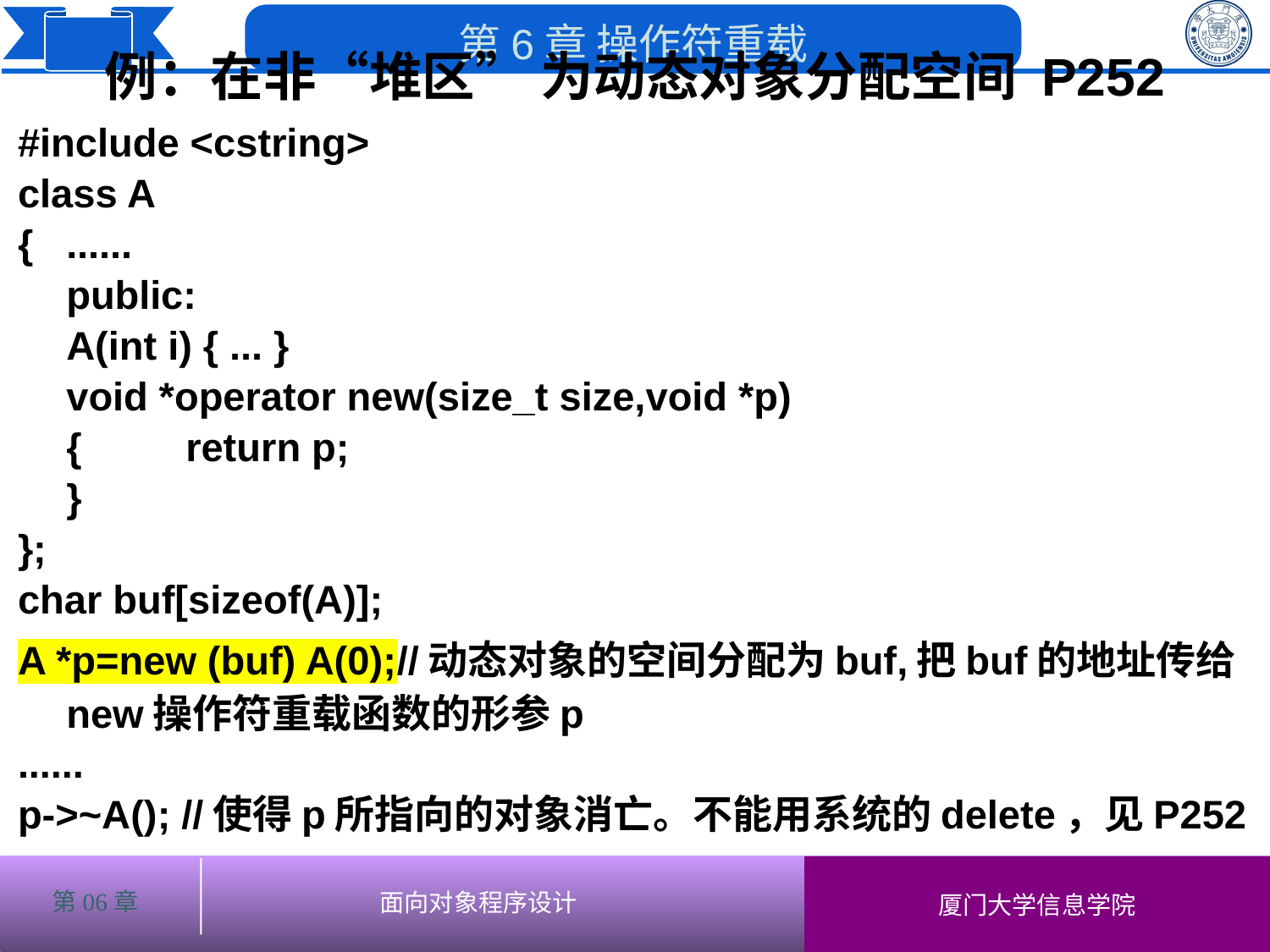

# 例：在非“堆区” 为动态对象分配空间 P252
#include <cstring>
class A
{		......
	public:
		A(int i) { ... }
		void *operator new(size_t size,void *p)
		{	return p;
		}
};
char buf[sizeof(A)];
A *p=new (buf) A(0);//动态对象的空间分配为buf,把buf的地址传给new操作符重载函数的形参p
......
p->~A(); //使得p所指向的对象消亡。不能用系统的delete，见P252